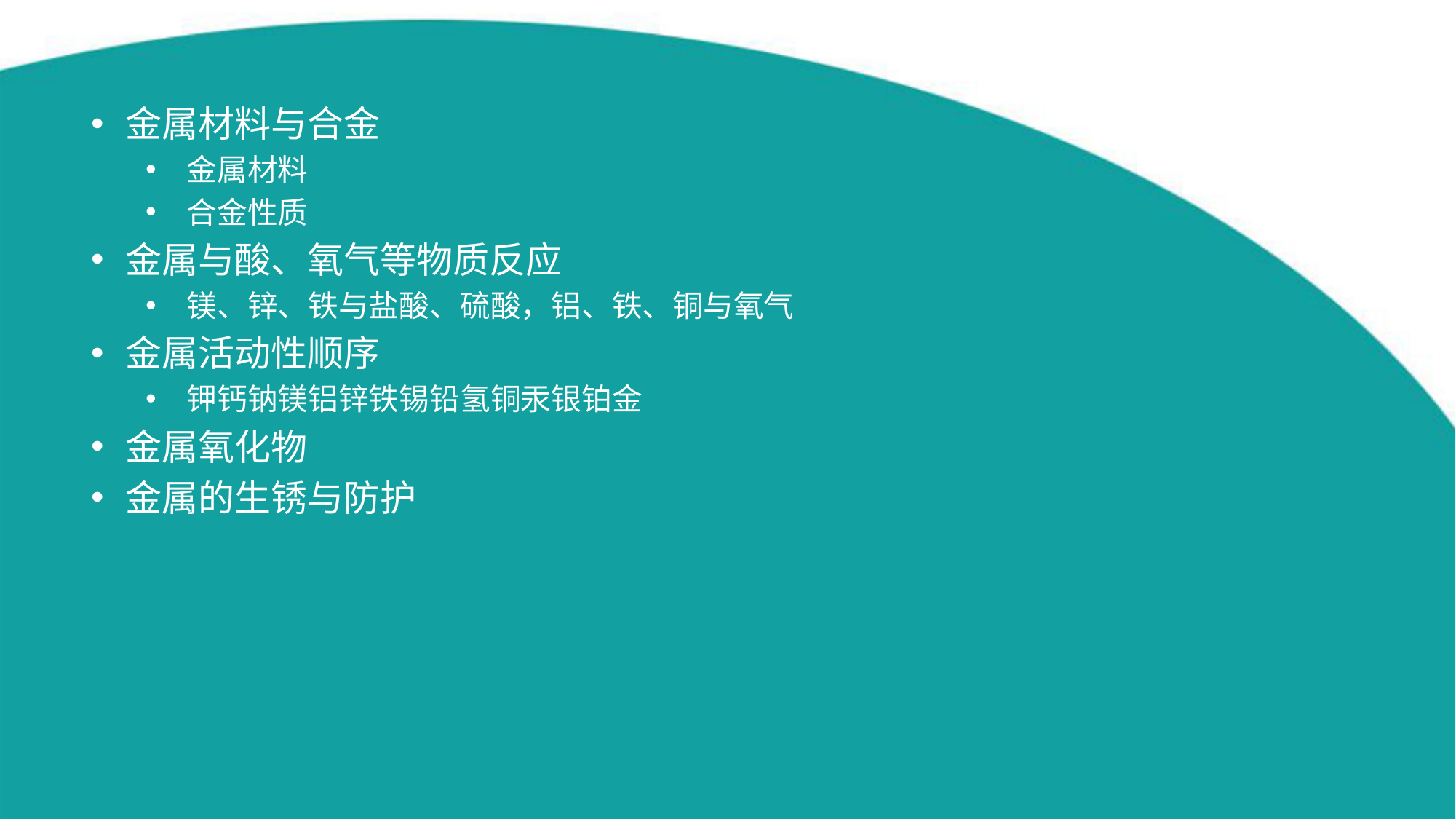

金属材料与合金
金属材料
合金性质
金属与酸、氧气等物质反应
镁、锌、铁与盐酸、硫酸，铝、铁、铜与氧气
金属活动性顺序
钾钙钠镁铝锌铁锡铅氢铜汞银铂金
金属氧化物
金属的生锈与防护